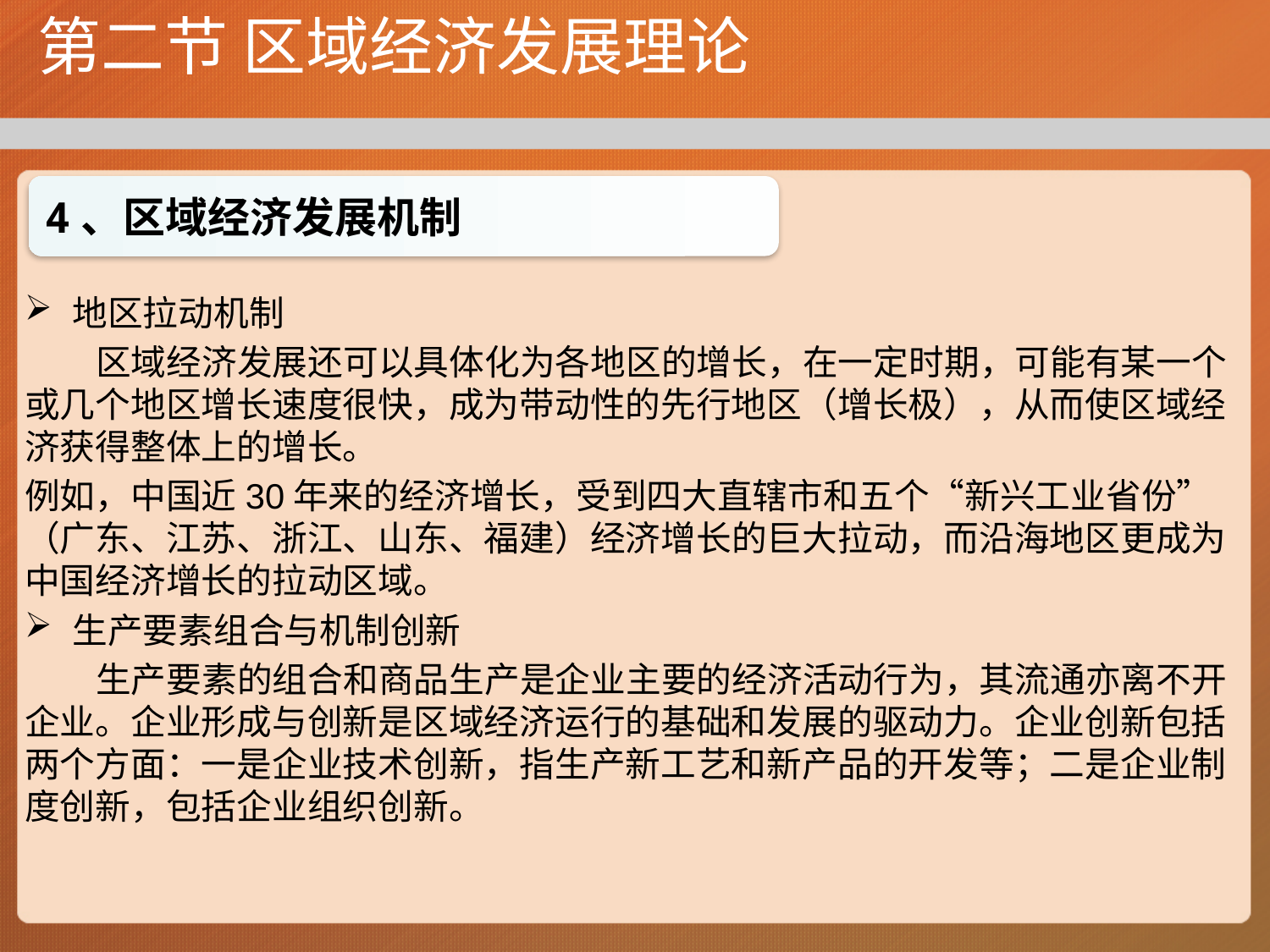

# 第二节 区域经济发展理论

地区拉动机制
        区域经济发展还可以具体化为各地区的增长，在一定时期，可能有某一个或几个地区增长速度很快，成为带动性的先行地区（增长极），从而使区域经济获得整体上的增长。
例如，中国近30年来的经济增长，受到四大直辖市和五个“新兴工业省份”（广东、江苏、浙江、山东、福建）经济增长的巨大拉动，而沿海地区更成为中国经济增长的拉动区域。
生产要素组合与机制创新
        生产要素的组合和商品生产是企业主要的经济活动行为，其流通亦离不开企业。企业形成与创新是区域经济运行的基础和发展的驱动力。企业创新包括两个方面：一是企业技术创新，指生产新工艺和新产品的开发等；二是企业制度创新，包括企业组织创新。

4、区域经济发展机制